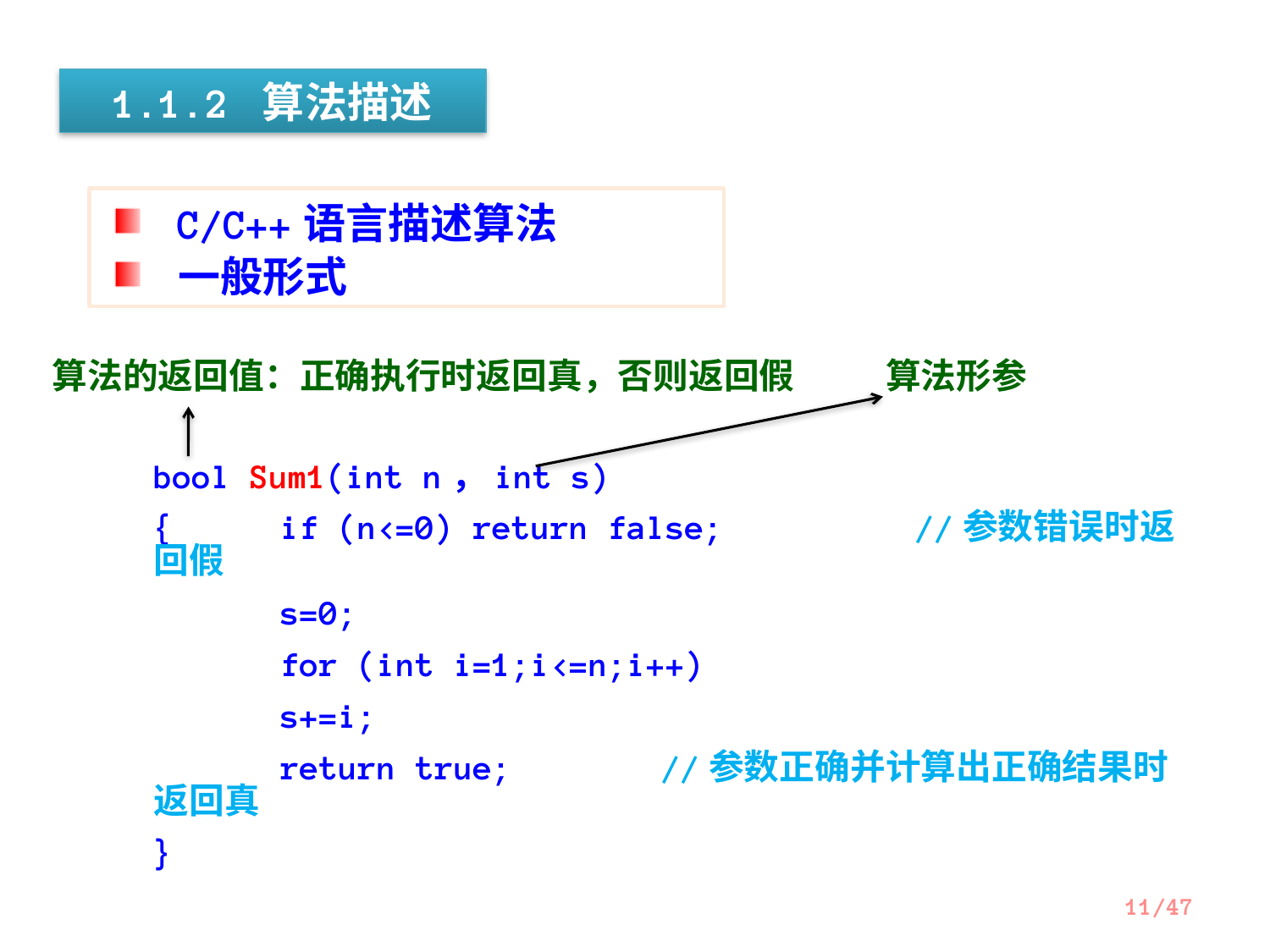

1.1.2 算法描述
C/C++语言描述算法
一般形式
算法的返回值：正确执行时返回真，否则返回假
算法形参
bool Sum1(int n，int s)
{	if (n<=0) return false;		//参数错误时返回假
  	s=0;
  	for (int i=1;i<=n;i++)
   	s+=i;
  	return true;		//参数正确并计算出正确结果时返回真
}
11/47